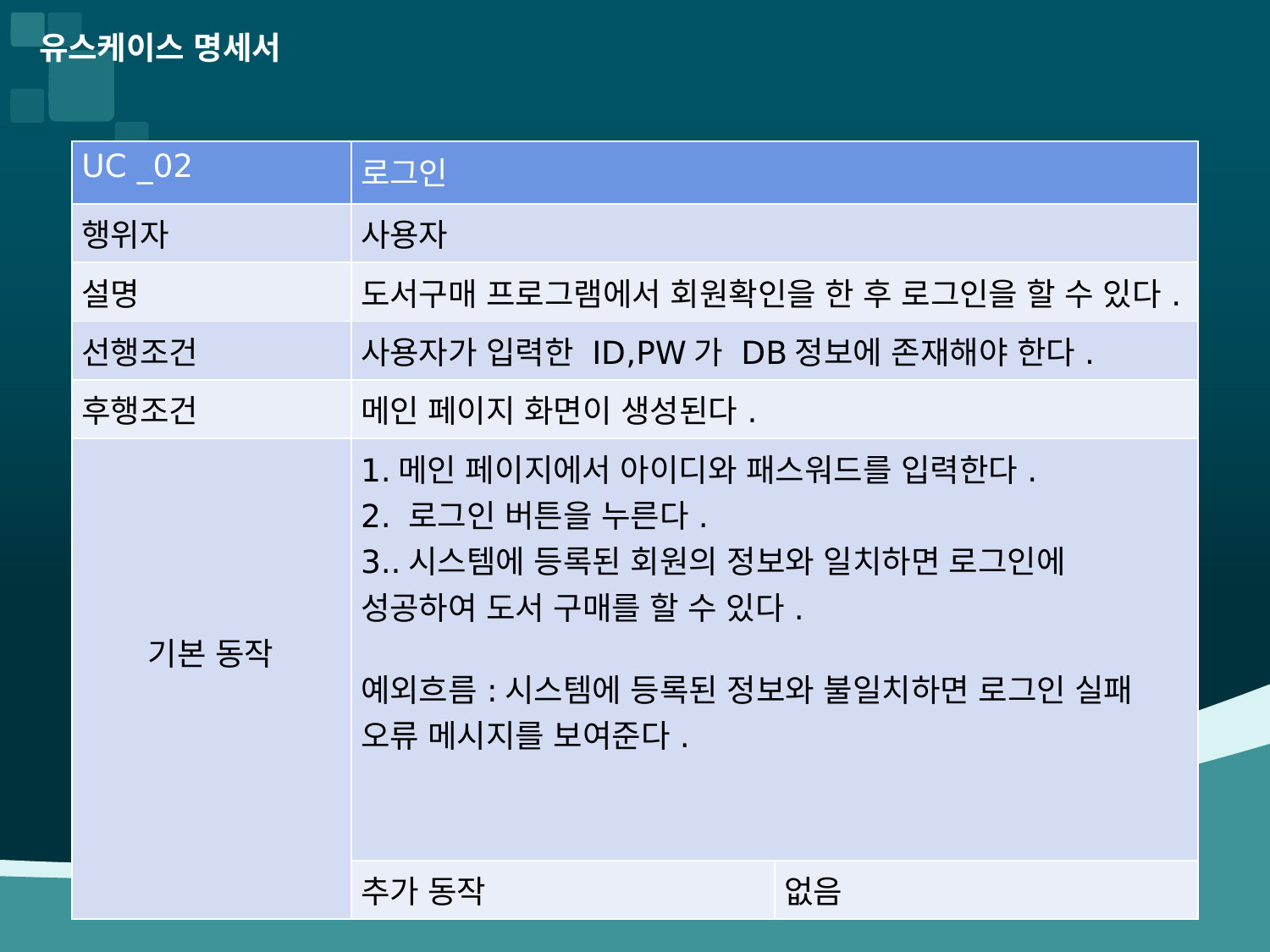

유스케이스 명세서
| UC \_02 | 로그인 |  |
| --- | --- | --- |
| 행위자 | 사용자 |  |
| 설명 | 도서구매 프로그램에서 회원확인을 한 후 로그인을 할 수 있다. |  |
| 선행조건 | 사용자가 입력한 ID,PW가 DB정보에 존재해야 한다. |  |
| 후행조건 | 메인 페이지 화면이 생성된다. |  |
| 기본 동작 | 1.메인 페이지에서 아이디와 패스워드를 입력한다. 2. 로그인 버튼을 누른다. 3..시스템에 등록된 회원의 정보와 일치하면 로그인에 성공하여 도서 구매를 할 수 있다. 예외흐름:시스템에 등록된 정보와 불일치하면 로그인 실패 오류 메시지를 보여준다. | System 행위 |
|  | 추가 동작 | 없음 |